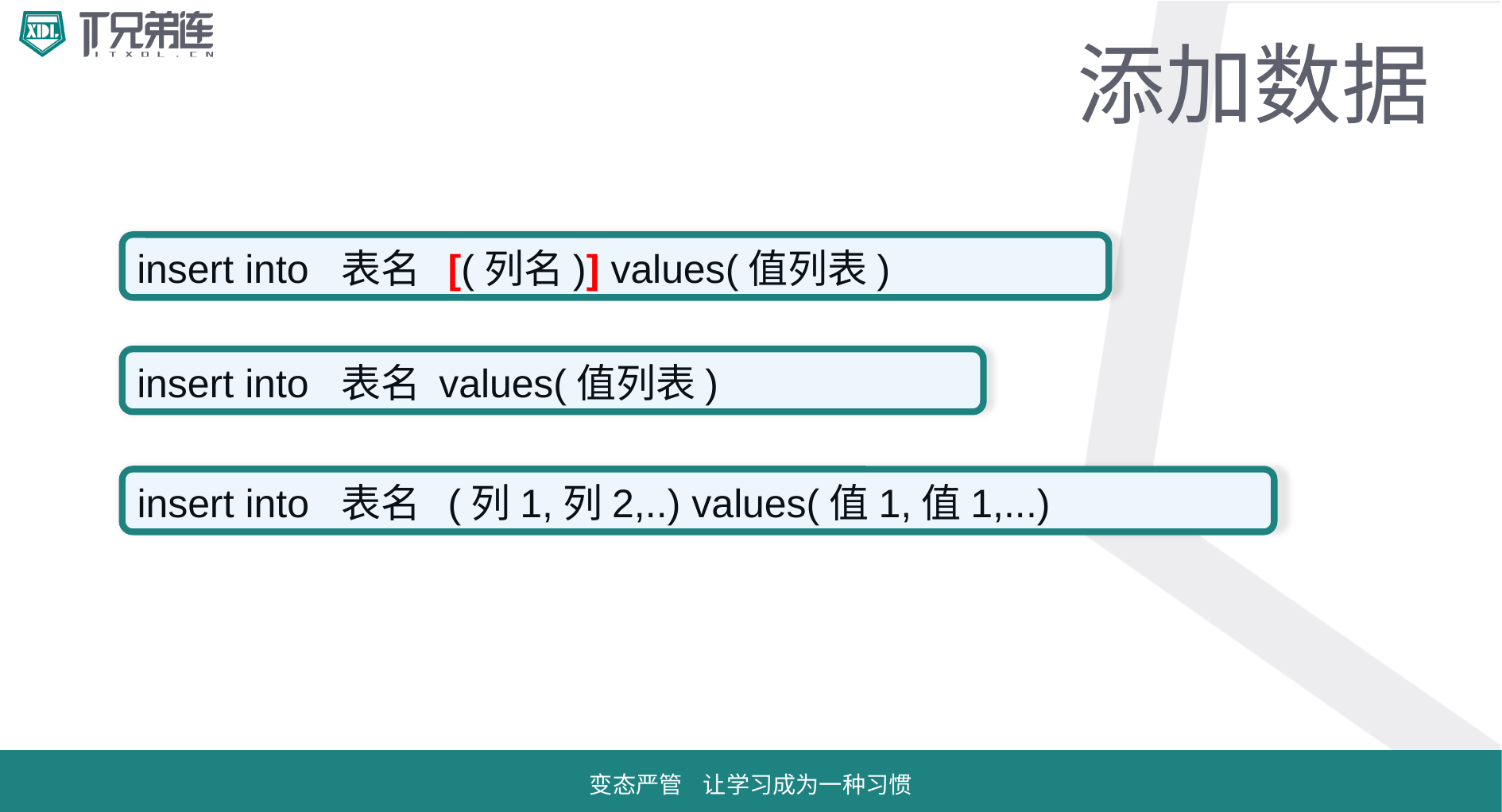

# 添加数据
insert into  表名  [(列名)] values(值列表)
insert into  表名 values(值列表)
insert into  表名  (列1,列2,..) values(值1,值1,...)